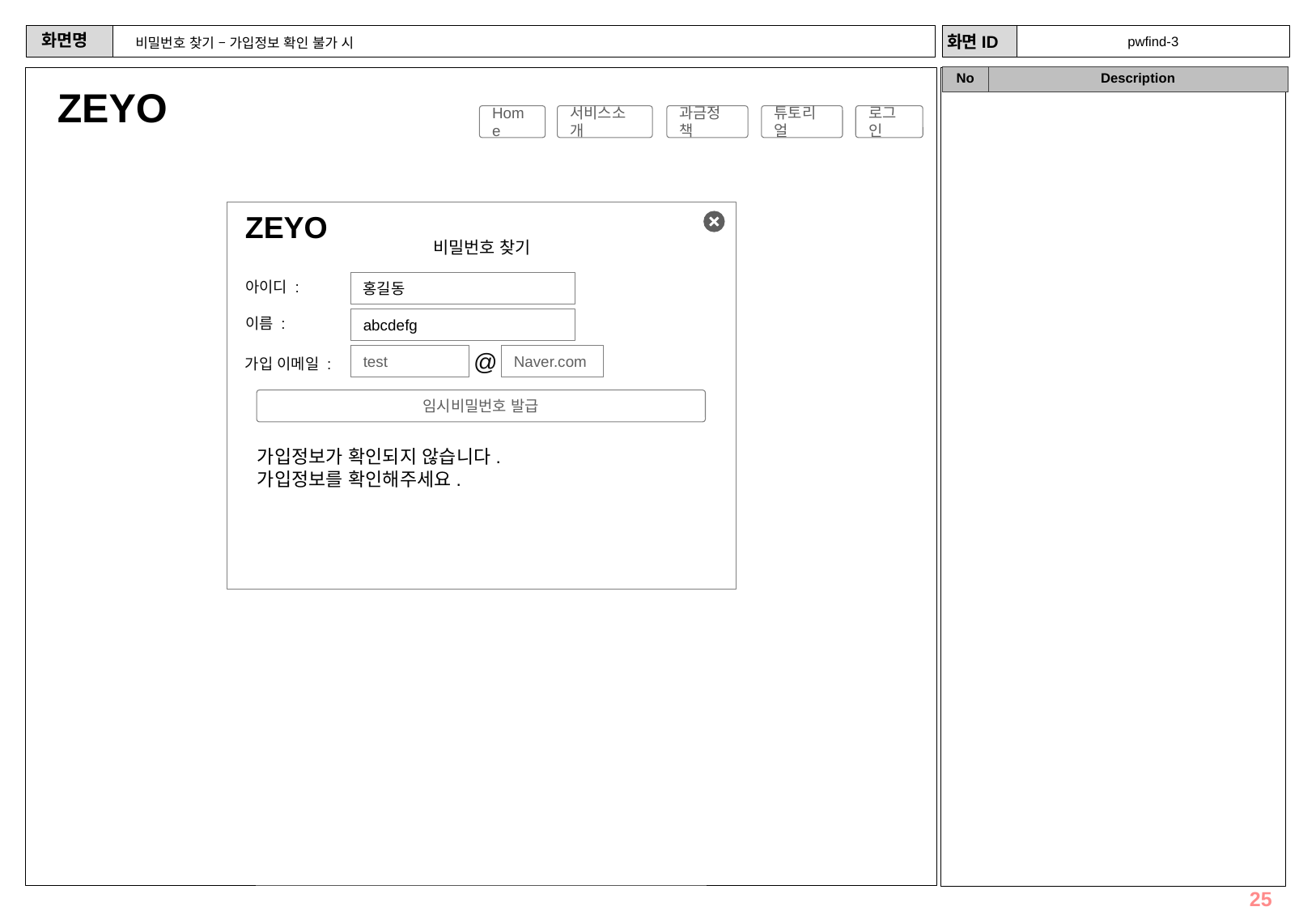

pwfind-3
# 비밀번호 찾기 – 가입정보 확인 불가 시
ZEYO
Home
서비스소개
과금정책
튜토리얼
로그인

ZEYO

비밀번호 찾기
아이디 :
홍길동
이름 :
abcdefg
@
test
Naver.com
가입 이메일 :
임시비밀번호 발급
가입정보가 확인되지 않습니다.
가입정보를 확인해주세요.
25